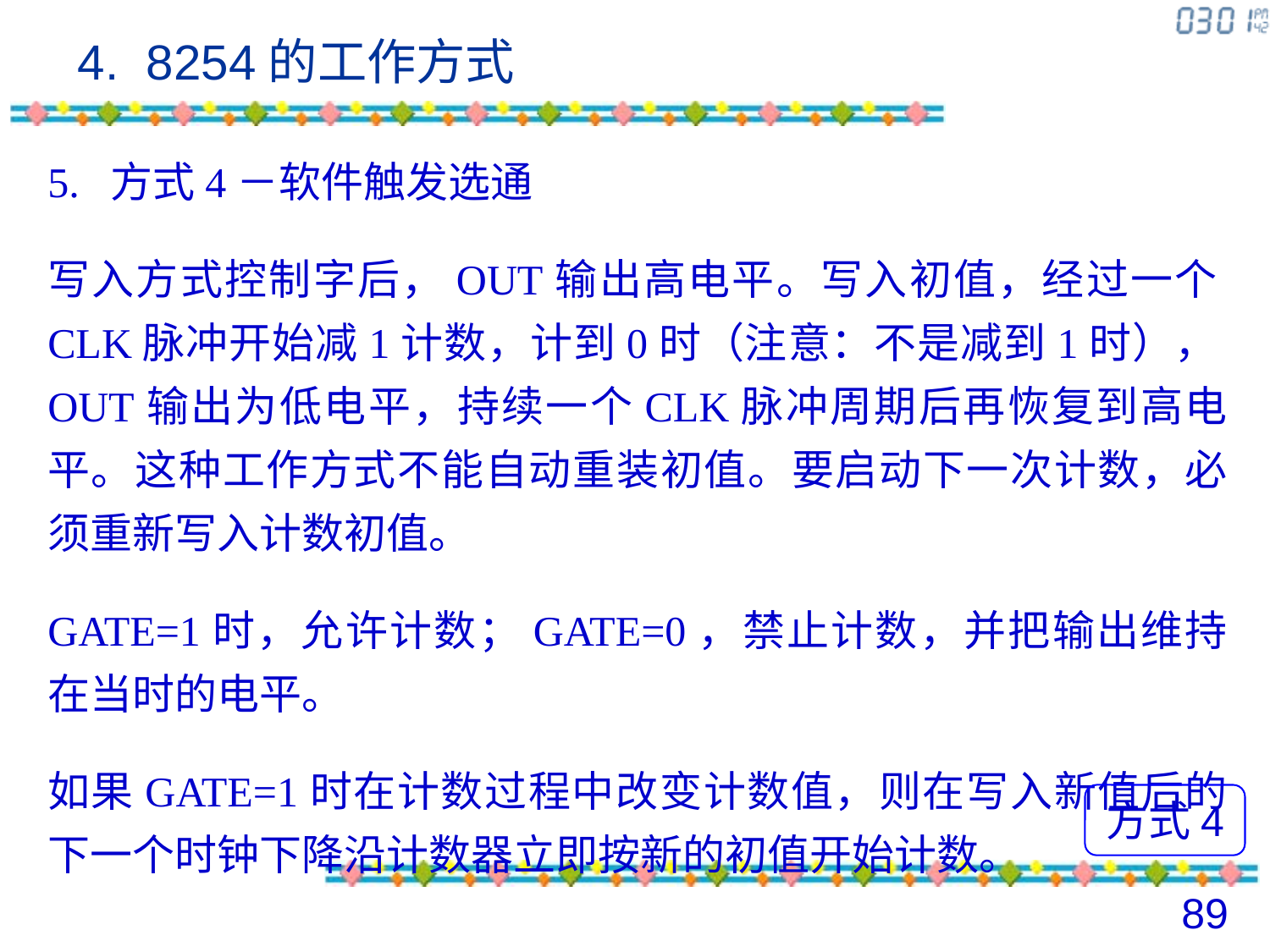

# 4.  8254的工作方式
5.  方式4－软件触发选通
写入方式控制字后，OUT输出高电平。写入初值，经过一个CLK脉冲开始减1计数，计到0时（注意：不是减到1时），OUT输出为低电平，持续一个CLK脉冲周期后再恢复到高电平。这种工作方式不能自动重装初值。要启动下一次计数，必须重新写入计数初值。
GATE=1时，允许计数；GATE=0，禁止计数，并把输出维持在当时的电平。
如果GATE=1时在计数过程中改变计数值，则在写入新值后的下一个时钟下降沿计数器立即按新的初值开始计数。
方式4